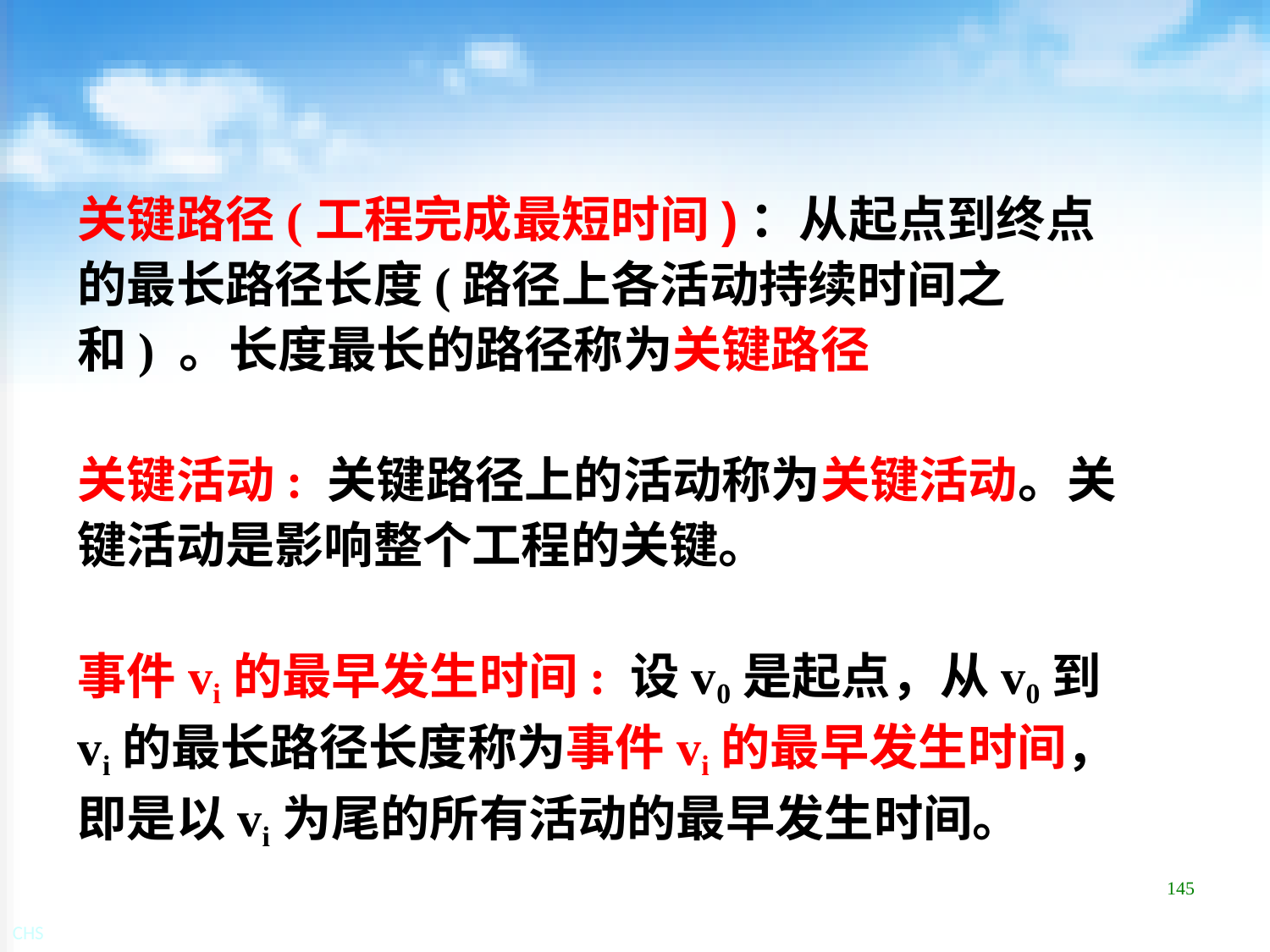

关键路径(工程完成最短时间)：从起点到终点的最长路径长度(路径上各活动持续时间之和) 。长度最长的路径称为关键路径

关键活动: 关键路径上的活动称为关键活动。关键活动是影响整个工程的关键。

事件vi的最早发生时间: 设v0是起点，从v0到vi的最长路径长度称为事件vi的最早发生时间，即是以vi为尾的所有活动的最早发生时间。

145